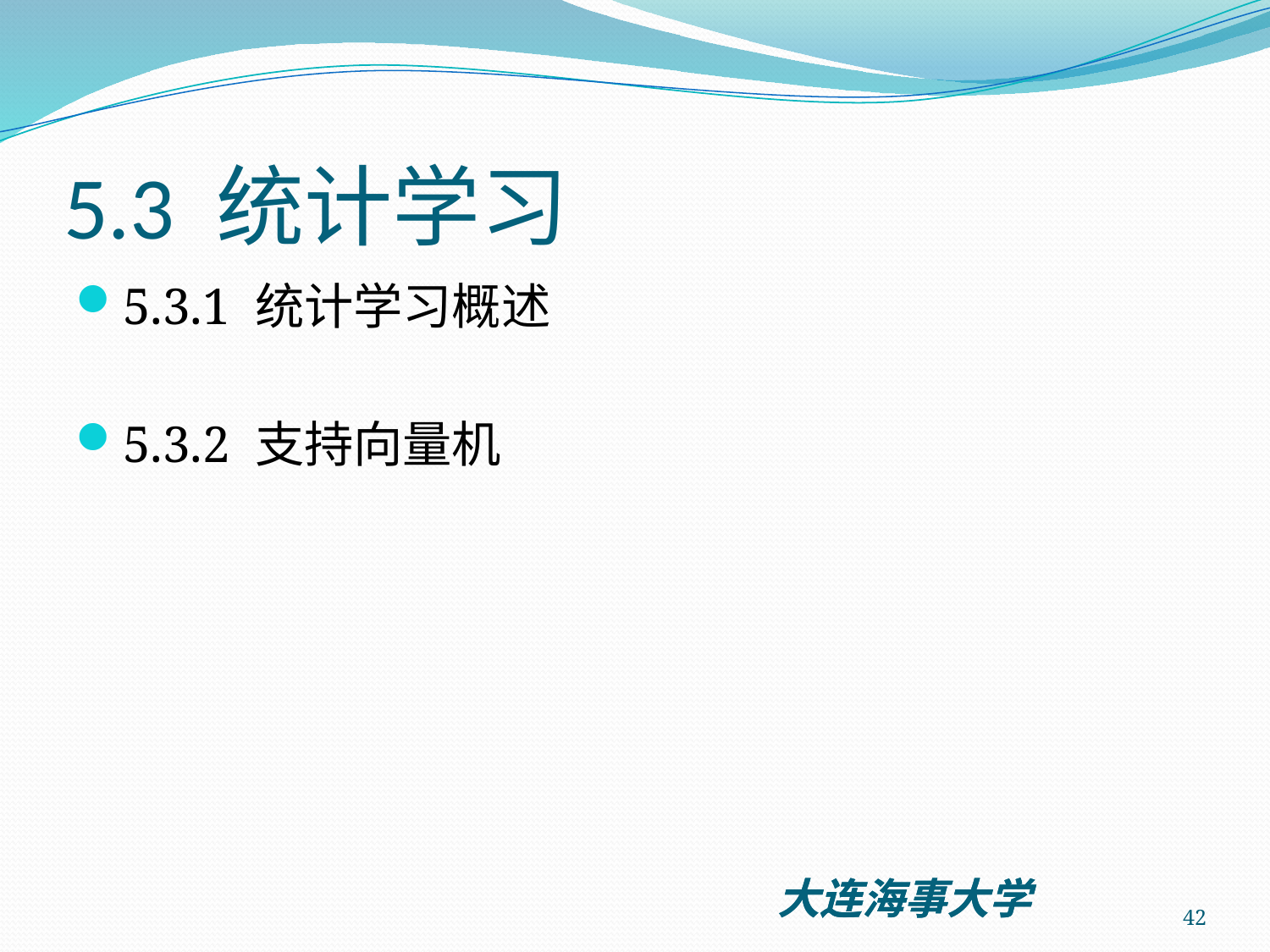

# 5.3 统计学习
5.3.1 统计学习概述

5.3.2 支持向量机

42